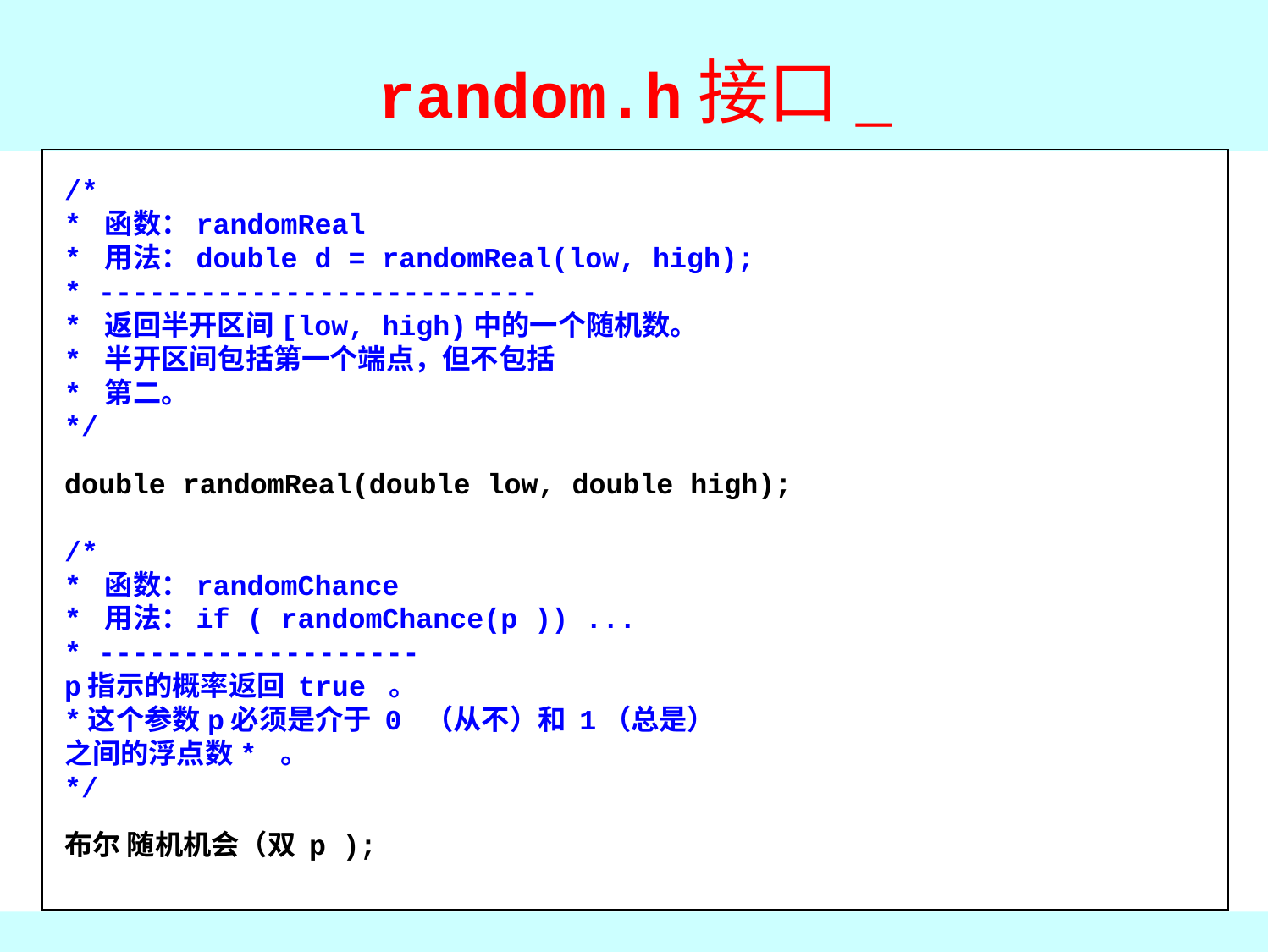

# random.h接口_

/*
* 函数：randomReal
* 用法：double d = randomReal(low, high);
* --------------------------
* 返回半开区间[low, high)中的一个随机数。
* 半开区间包括第一个端点，但不包括
* 第二。
*/

double randomReal(double low, double high);

/*
* 函数：randomChance
* 用法：if ( randomChance(p )) ...
* -------------------
p指示的概率返回 true 。
*这个参数p必须是介于 0 （从不）和 1（总是）
之间的浮点数* 。
*/

布尔 随机机会（双 p );

/*
* 文件： random.h
* --------------
* 此文件导出用于生成伪随机数的函数。
*/

# ifndef_random_h _ _
#define_random_h _

/*
* 函数：随机整数
* 用法：int n = randomInteger (low, high);
* --------------------------
* 返回一个从低到高（含）范围内的随机整数。
*/

int randomInteger (int low, int high);